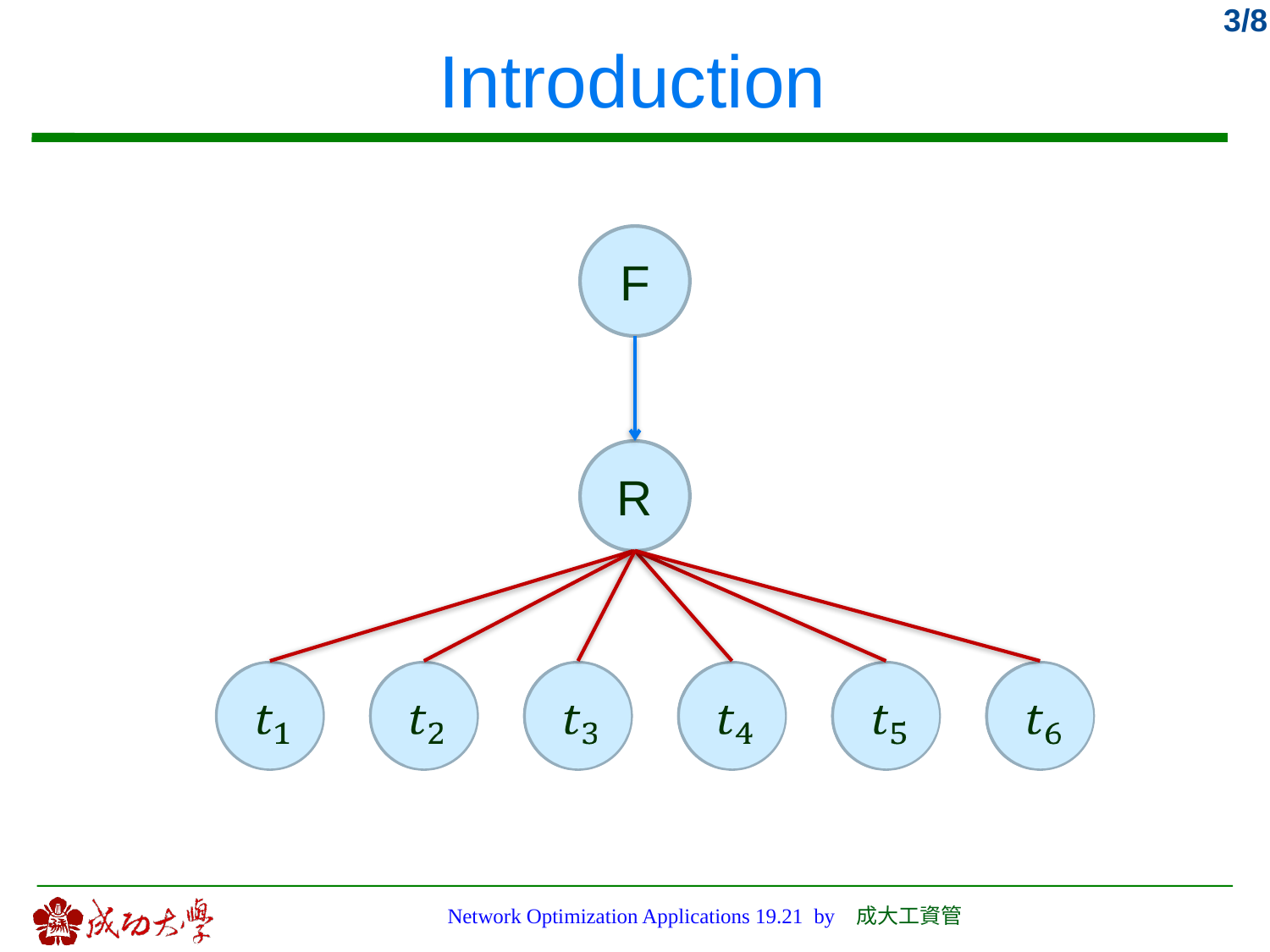

# Introduction
F
R

Network Optimization Applications 19.21  by   成大工資管